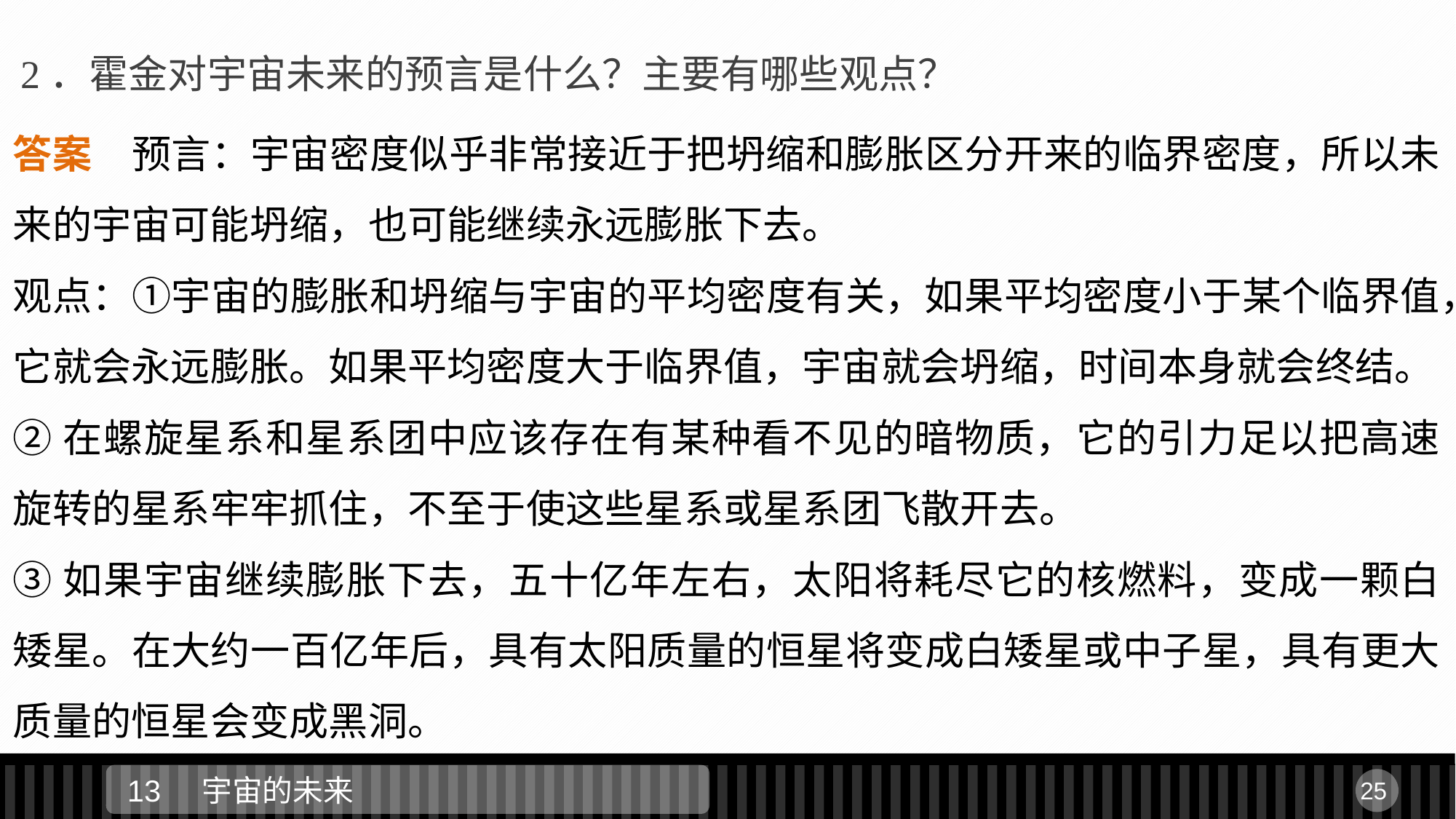

2．霍金对宇宙未来的预言是什么？主要有哪些观点？
答案　预言：宇宙密度似乎非常接近于把坍缩和膨胀区分开来的临界密度，所以未来的宇宙可能坍缩，也可能继续永远膨胀下去。
观点：①宇宙的膨胀和坍缩与宇宙的平均密度有关，如果平均密度小于某个临界值，它就会永远膨胀。如果平均密度大于临界值，宇宙就会坍缩，时间本身就会终结。
②在螺旋星系和星系团中应该存在有某种看不见的暗物质，它的引力足以把高速旋转的星系牢牢抓住，不至于使这些星系或星系团飞散开去。
③如果宇宙继续膨胀下去，五十亿年左右，太阳将耗尽它的核燃料，变成一颗白矮星。在大约一百亿年后，具有太阳质量的恒星将变成白矮星或中子星，具有更大质量的恒星会变成黑洞。